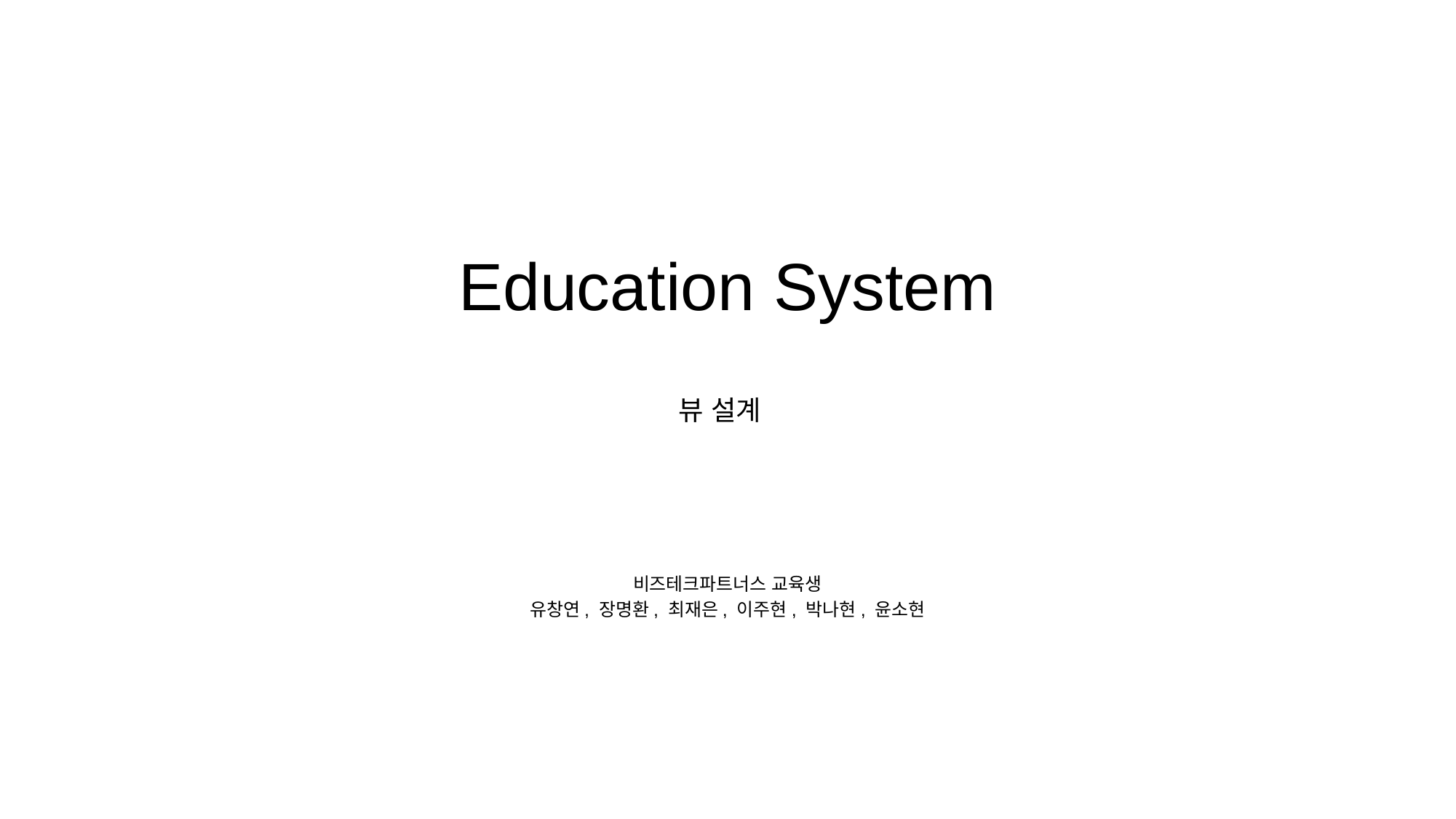

# Education System
뷰 설계
비즈테크파트너스 교육생
유창연, 장명환, 최재은, 이주현, 박나현, 윤소현